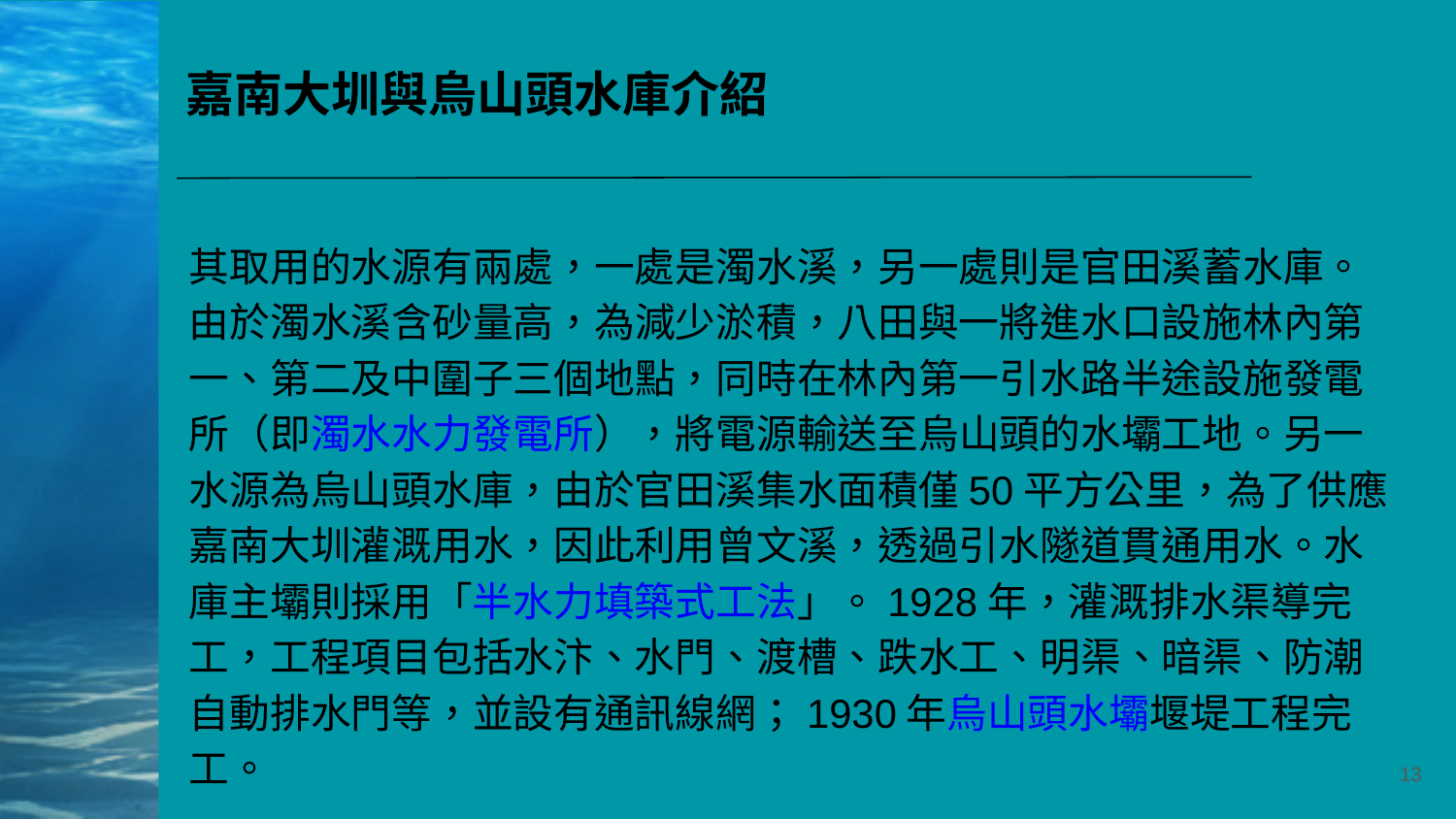

嘉南大圳與烏山頭水庫介紹
其取用的水源有兩處，一處是濁水溪，另一處則是官田溪蓄水庫。由於濁水溪含砂量高，為減少淤積，八田與一將進水口設施林內第一、第二及中圍子三個地點，同時在林內第一引水路半途設施發電所（即濁水水力發電所），將電源輸送至烏山頭的水壩工地。另一水源為烏山頭水庫，由於官田溪集水面積僅50平方公里，為了供應嘉南大圳灌溉用水，因此利用曾文溪，透過引水隧道貫通用水。水庫主壩則採用「半水力填築式工法」。1928年，灌溉排水渠導完工，工程項目包括水汴、水門、渡槽、跌水工、明渠、暗渠、防潮自動排水門等，並設有通訊線網；1930年烏山頭水壩堰堤工程完工。